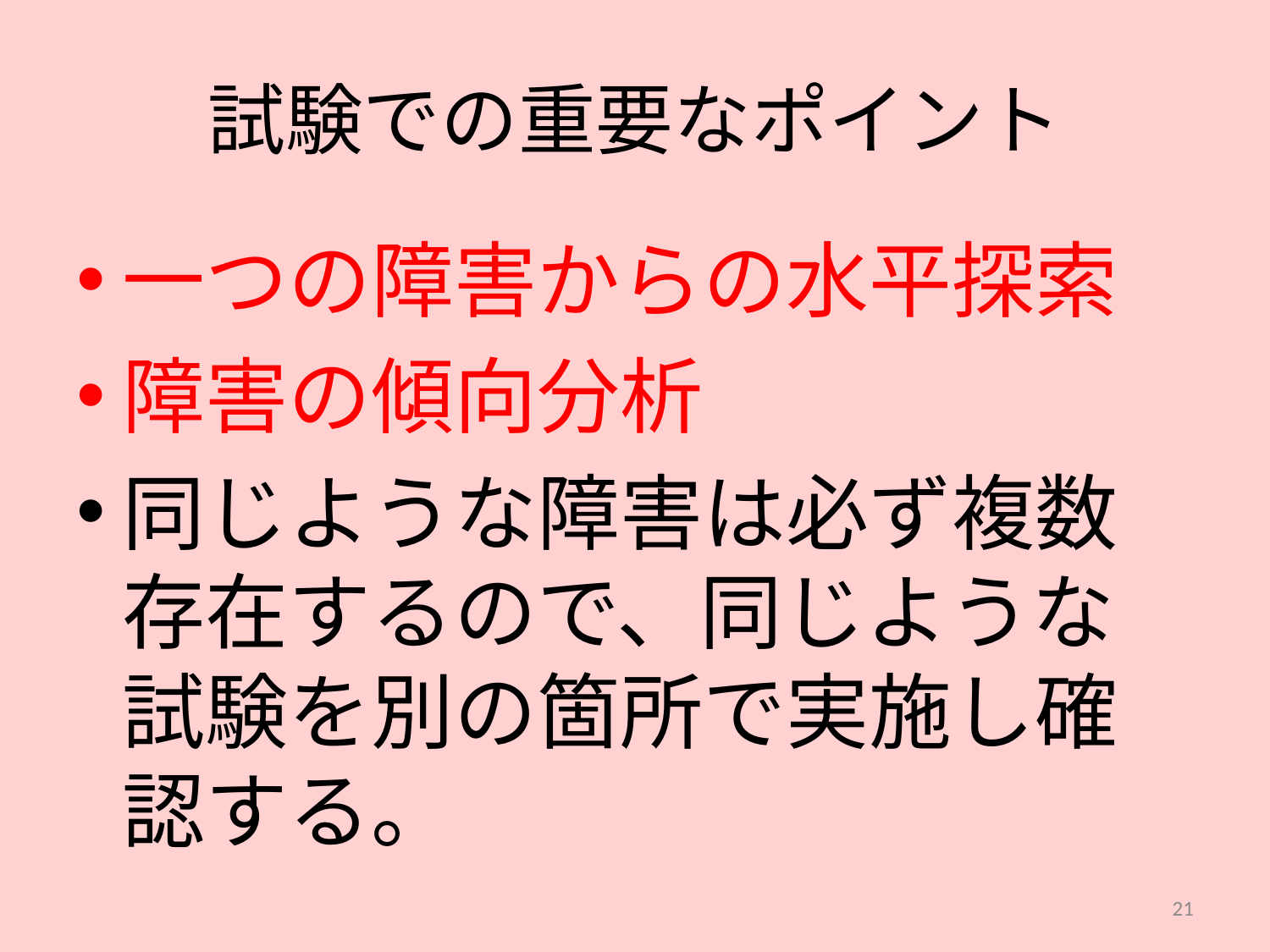

# 試験での重要なポイント
一つの障害からの水平探索
障害の傾向分析
同じような障害は必ず複数存在するので、同じような試験を別の箇所で実施し確認する。
21